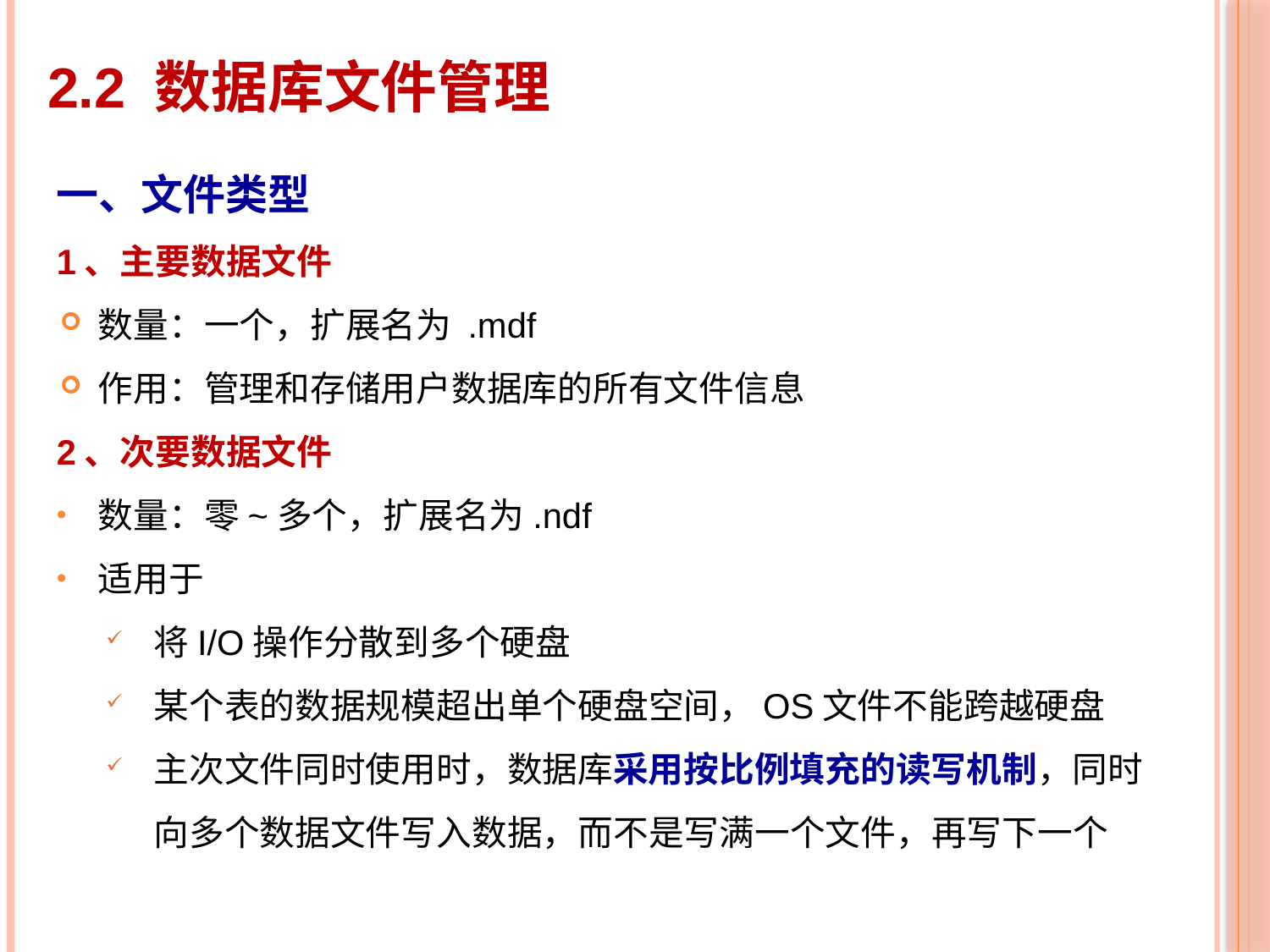

# 2.2 数据库文件管理
一、文件类型
1、主要数据文件
数量：一个，扩展名为 .mdf
作用：管理和存储用户数据库的所有文件信息
2、次要数据文件
数量：零~多个，扩展名为.ndf
适用于
将I/O操作分散到多个硬盘
某个表的数据规模超出单个硬盘空间，OS文件不能跨越硬盘
主次文件同时使用时，数据库采用按比例填充的读写机制，同时向多个数据文件写入数据，而不是写满一个文件，再写下一个